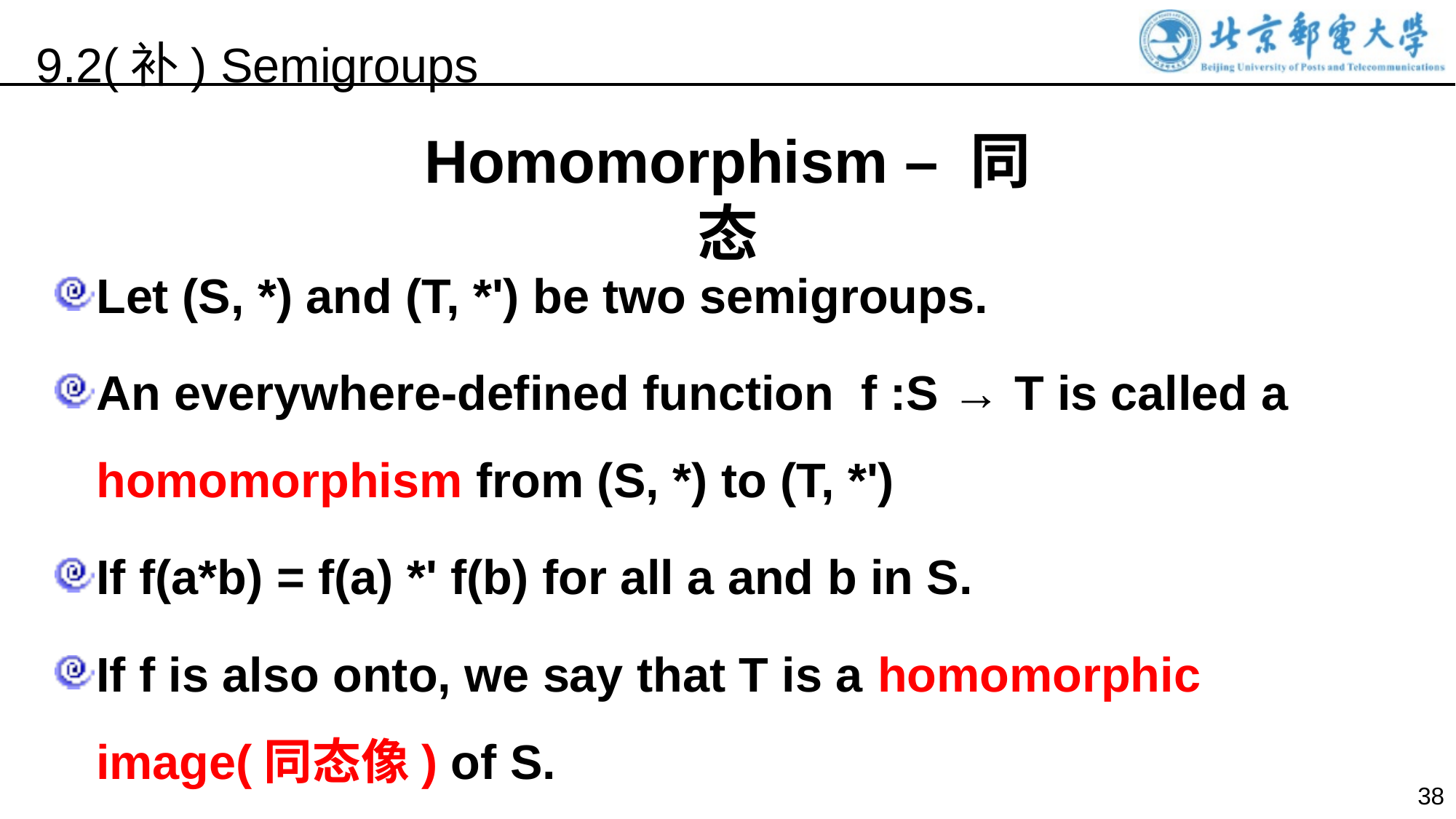

9.2(补) Semigroups
Homomorphism – 同态
Let (S, *) and (T, *') be two semigroups.
An everywhere-defined function  f :S → T is called a homomorphism from (S, *) to (T, *')
If f(a*b) = f(a) *' f(b) for all a and b in S.
If f is also onto, we say that T is a homomorphic image(同态像) of S.